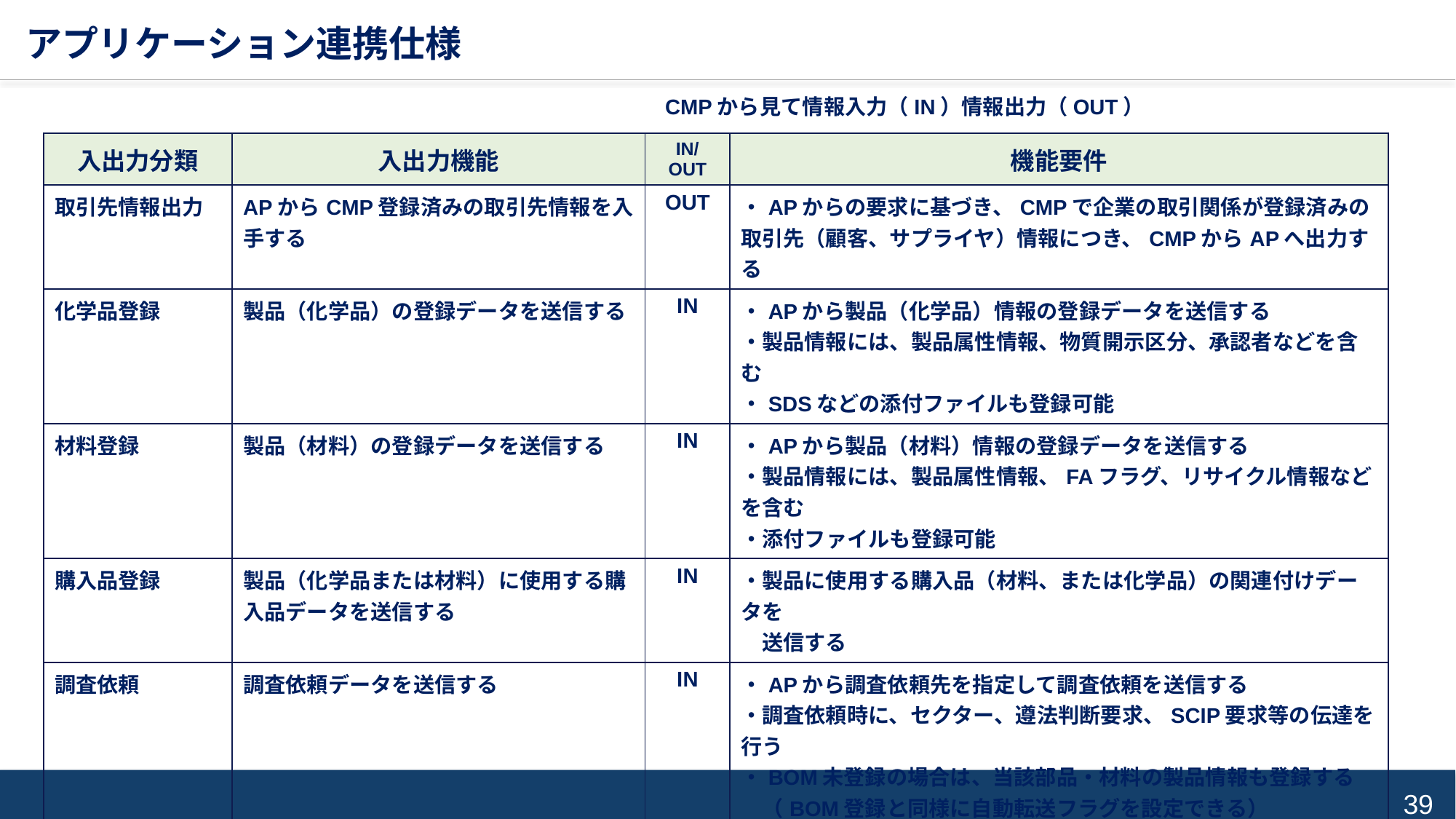

アプリケーション連携仕様
CMPから見て情報入力（IN）情報出力（OUT）
| 入出力分類 | 入出力機能 | IN/ OUT | 機能要件 |
| --- | --- | --- | --- |
| 取引先情報出力 | APからCMP登録済みの取引先情報を入手する | OUT | ・APからの要求に基づき、CMPで企業の取引関係が登録済みの取引先（顧客、サプライヤ）情報につき、CMPからAPへ出力する |
| 化学品登録 | 製品（化学品）の登録データを送信する | IN | ・APから製品（化学品）情報の登録データを送信する ・製品情報には、製品属性情報、物質開示区分、承認者などを含む ・SDSなどの添付ファイルも登録可能 |
| 材料登録 | 製品（材料）の登録データを送信する | IN | ・APから製品（材料）情報の登録データを送信する ・製品情報には、製品属性情報、FAフラグ、リサイクル情報などを含む ・添付ファイルも登録可能 |
| 購入品登録 | 製品（化学品または材料）に使用する購入品データを送信する | IN | ・製品に使用する購入品（材料、または化学品）の関連付けデータを 　送信する |
| 調査依頼 | 調査依頼データを送信する | IN | ・APから調査依頼先を指定して調査依頼を送信する ・調査依頼時に、セクター、遵法判断要求、SCIP要求等の伝達を行う ・BOM未登録の場合は、当該部品・材料の製品情報も登録する 　（BOM登録と同様に自動転送フラグを設定できる） |
|  | 調査依頼データを取得する | OUT | ・蓄積されている当該企業への調査依頼データを取得する |
| 調査依頼受領 | 調査依頼受領データを送信する | IN | ・APから調査依頼に対する受領確認データを送信する ・受領確認は回答予定日、回答拒否、拒否理由等の伝達を行う |
|  | 調査依頼受領データを取得する | OUT | ・APから蓄積されている調査依頼受領データを収録する |